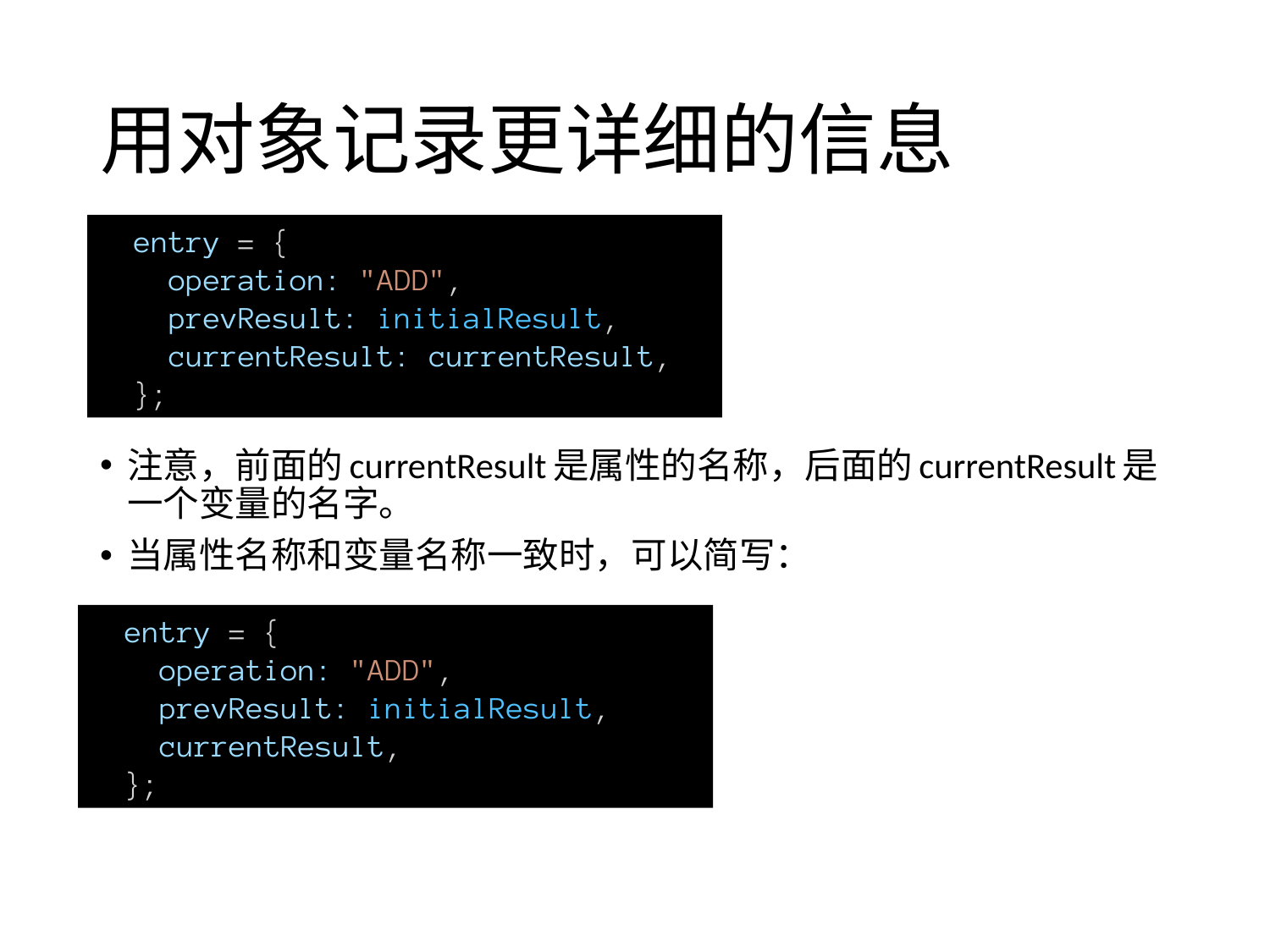

# 用对象记录更详细的信息
  entry = {
    operation: "ADD",
    prevResult: initialResult,
    currentResult: currentResult,
  };
注意，前面的currentResult是属性的名称，后面的currentResult是一个变量的名字。
当属性名称和变量名称一致时，可以简写：

  entry = {
    operation: "ADD",
    prevResult: initialResult,
    currentResult,
  };